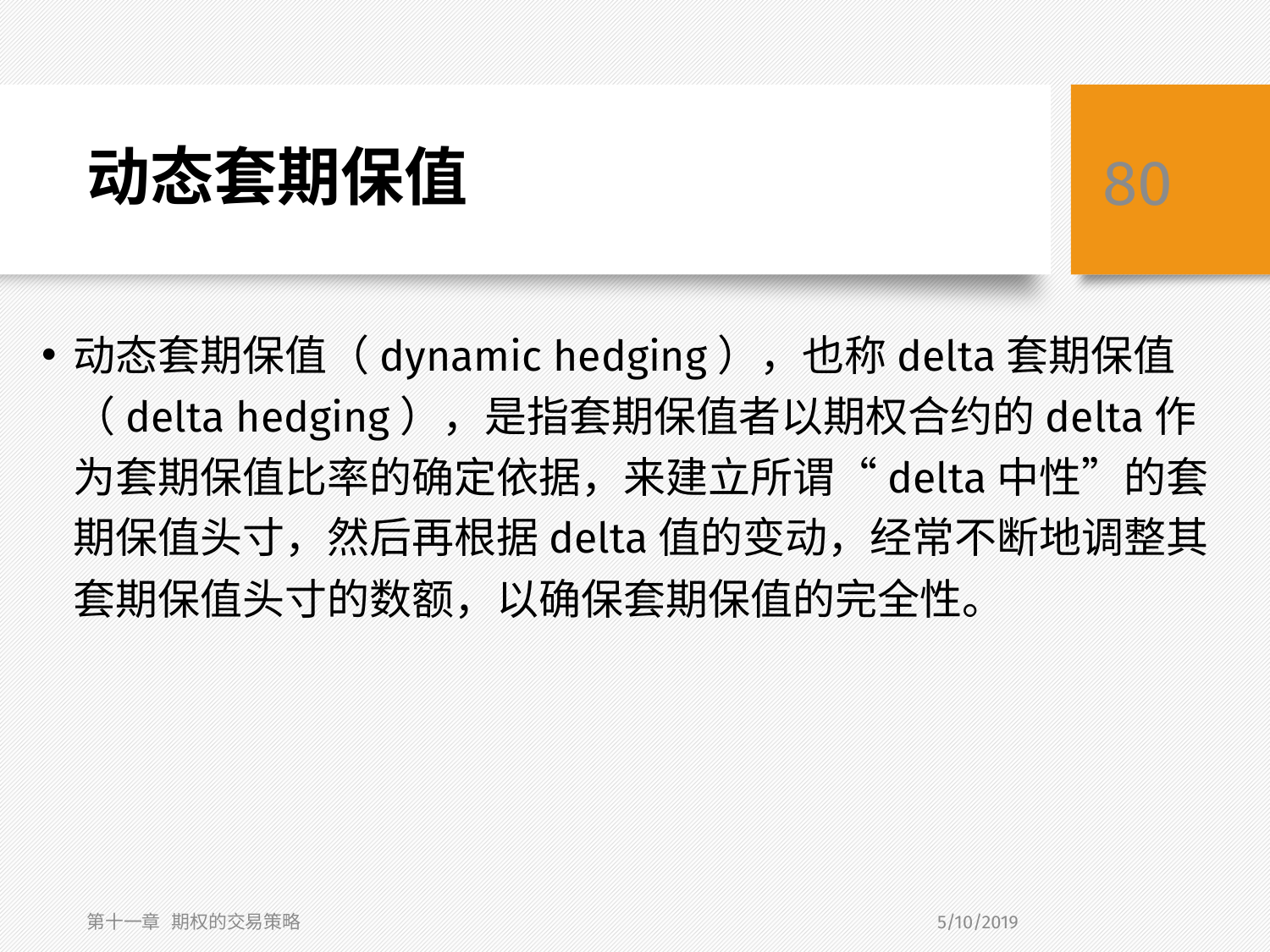

# 动态套期保值
80
动态套期保值（dynamic hedging），也称delta套期保值（delta hedging），是指套期保值者以期权合约的delta作为套期保值比率的确定依据，来建立所谓“delta中性”的套期保值头寸，然后再根据delta值的变动，经常不断地调整其套期保值头寸的数额，以确保套期保值的完全性。

5/10/2019
第十一章  期权的交易策略